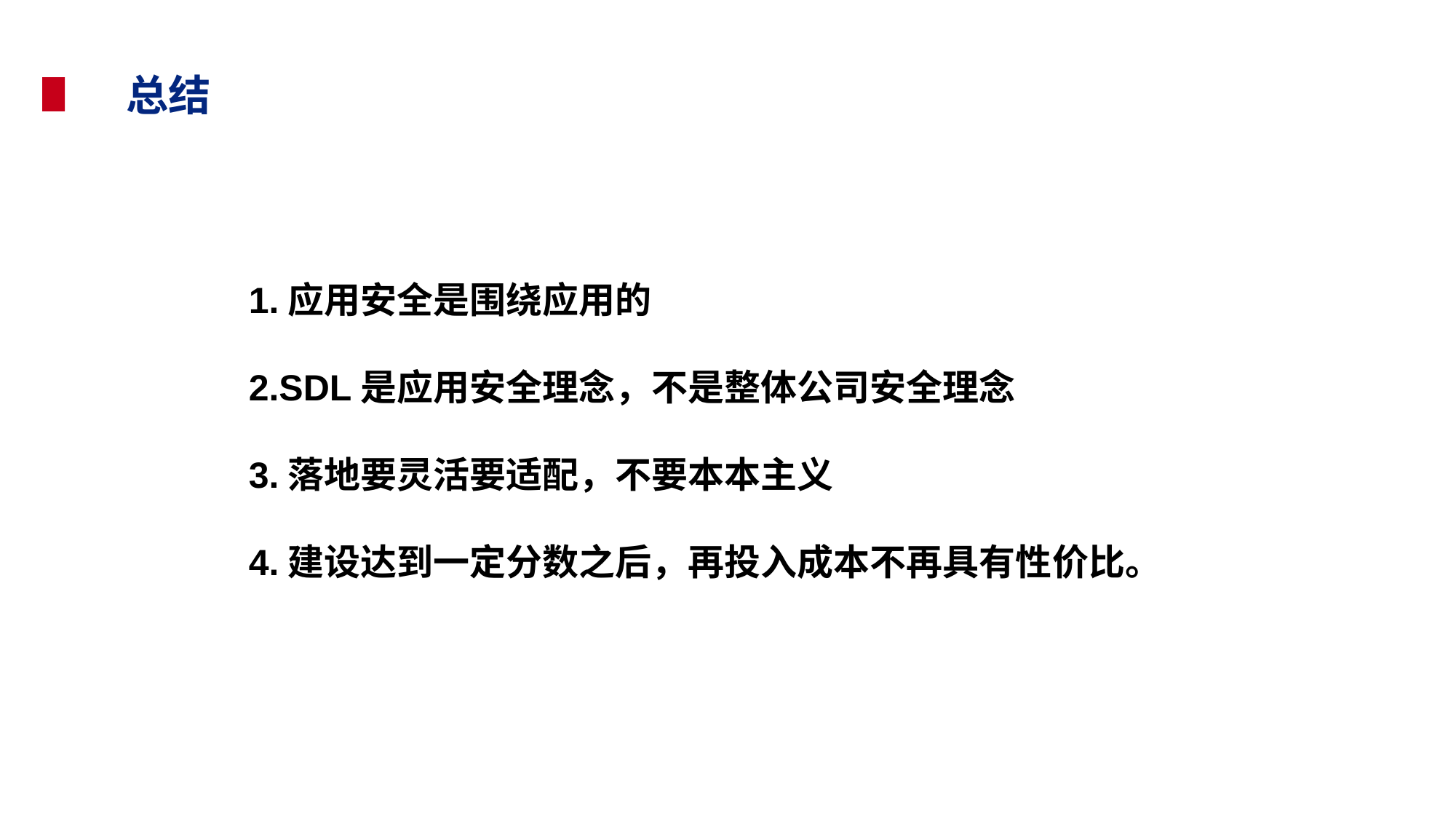

总结

1.应用安全是围绕应用的

2.SDL是应用安全理念，不是整体公司安全理念

3.落地要灵活要适配，不要本本主义

4.建设达到一定分数之后，再投入成本不再具有性价比。